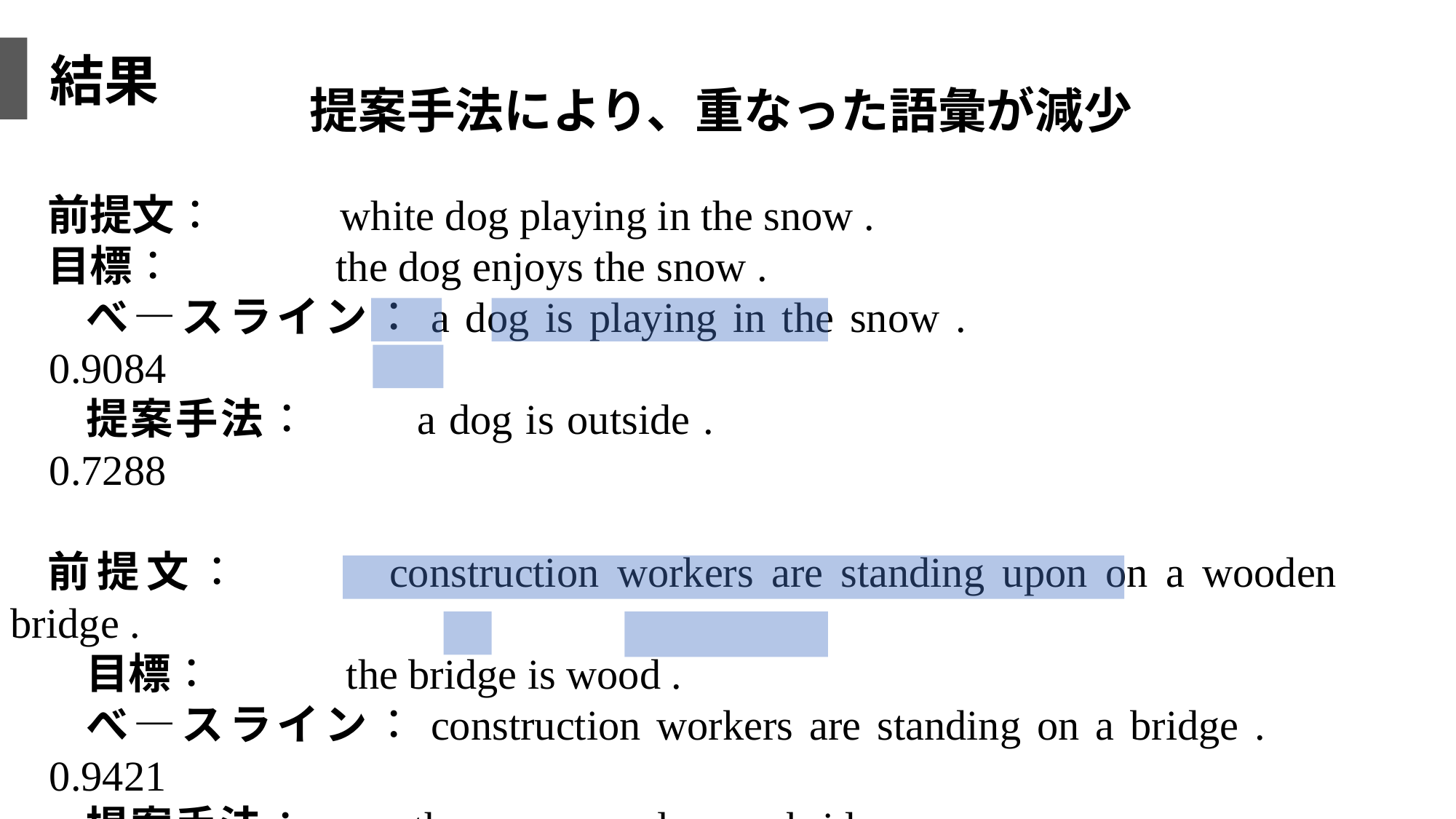

結果
提案手法により、重なった語彙が減少
前提文：            white dog playing in the snow .
目標：                the dog enjoys the snow .
べ―スライン：a dog is playing in the snow .  				0.9084
提案手法：        a dog is outside .                 				0.7288

前提文：        construction workers are standing upon on a wooden bridge .
目標：             the bridge is wood .
べ―スライン：construction workers are standing on a bridge .  	0.9421
提案手法：        there are people on a bridge .                  	          0.8220